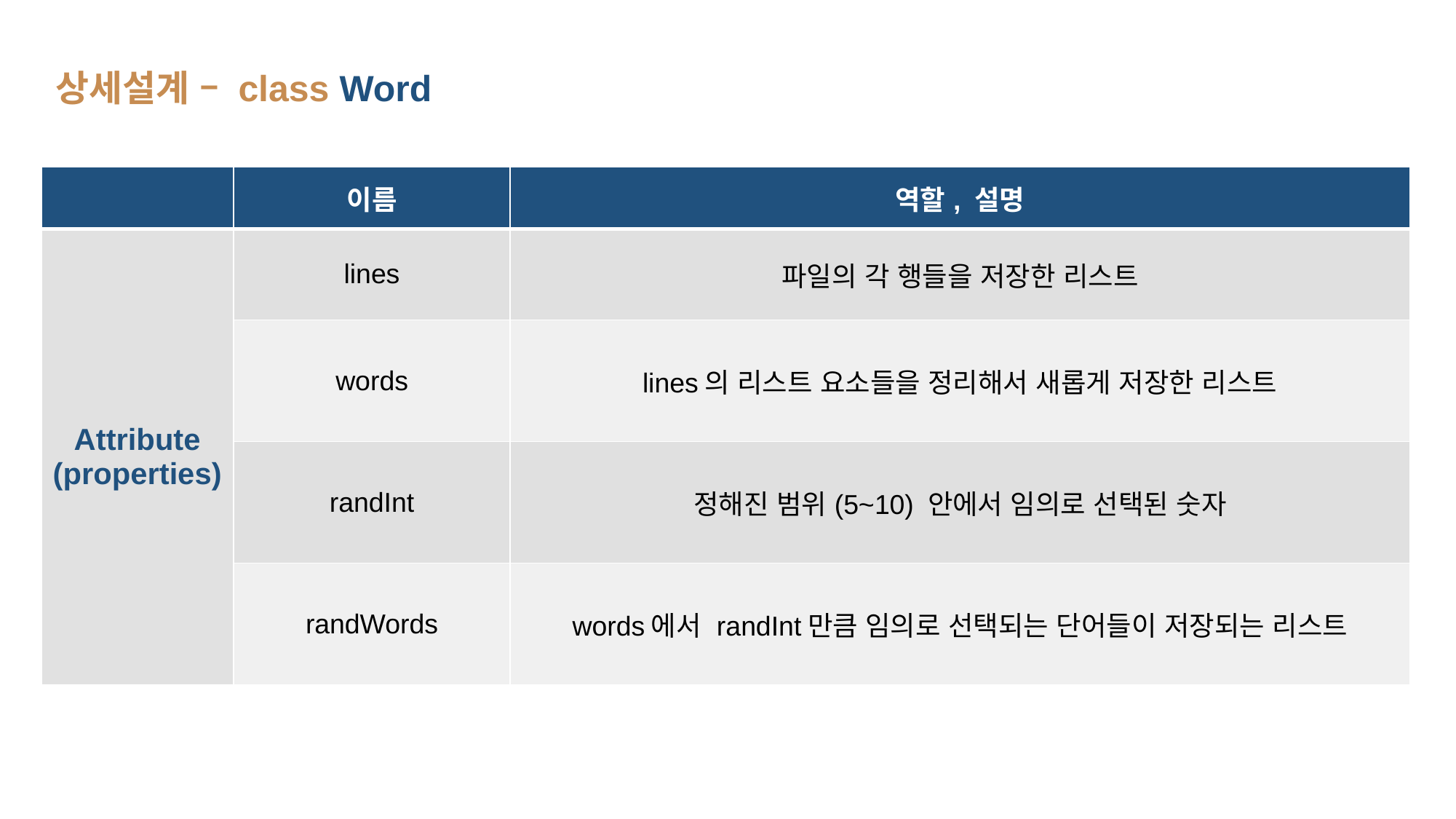

상세설계 – class Word
|  | 이름 | 역할, 설명 |
| --- | --- | --- |
| Attribute (properties) | lines | 파일의 각 행들을 저장한 리스트 |
|  | words | lines의 리스트 요소들을 정리해서 새롭게 저장한 리스트 |
|  | randInt | 정해진 범위(5~10) 안에서 임의로 선택된 숫자 |
|  | randWords | words에서 randInt만큼 임의로 선택되는 단어들이 저장되는 리스트 |